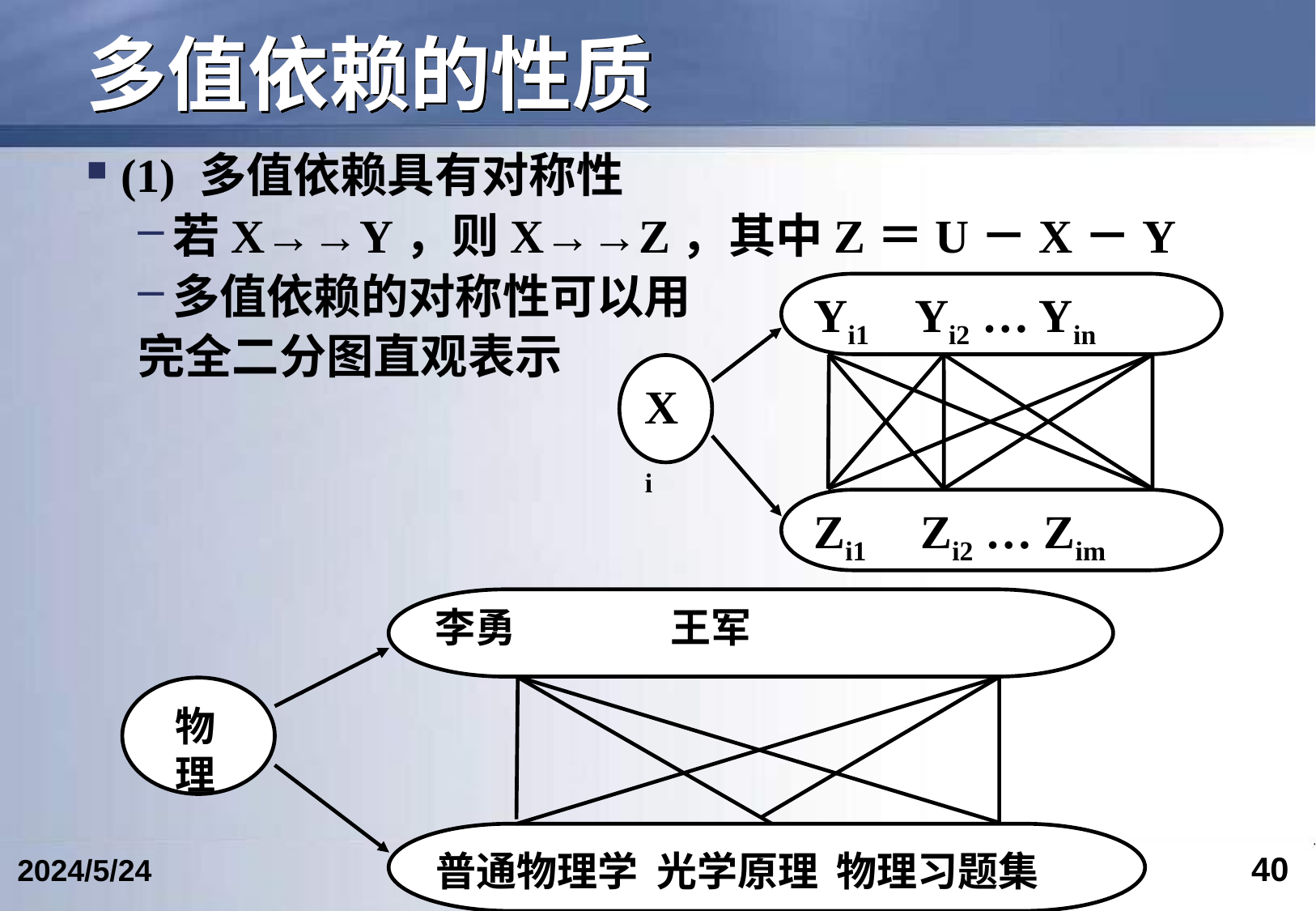

# 多值依赖的性质
(1) 多值依赖具有对称性
若X→→Y，则X→→Z，其中Z＝U－X－Y
多值依赖的对称性可以用
完全二分图直观表示
Yi1    Yi2 … Yin

Xi

Zi1     Zi2 … Zim

李勇                 王军

 物
 理

普通物理学  光学原理  物理习题集

40
2024/5/24